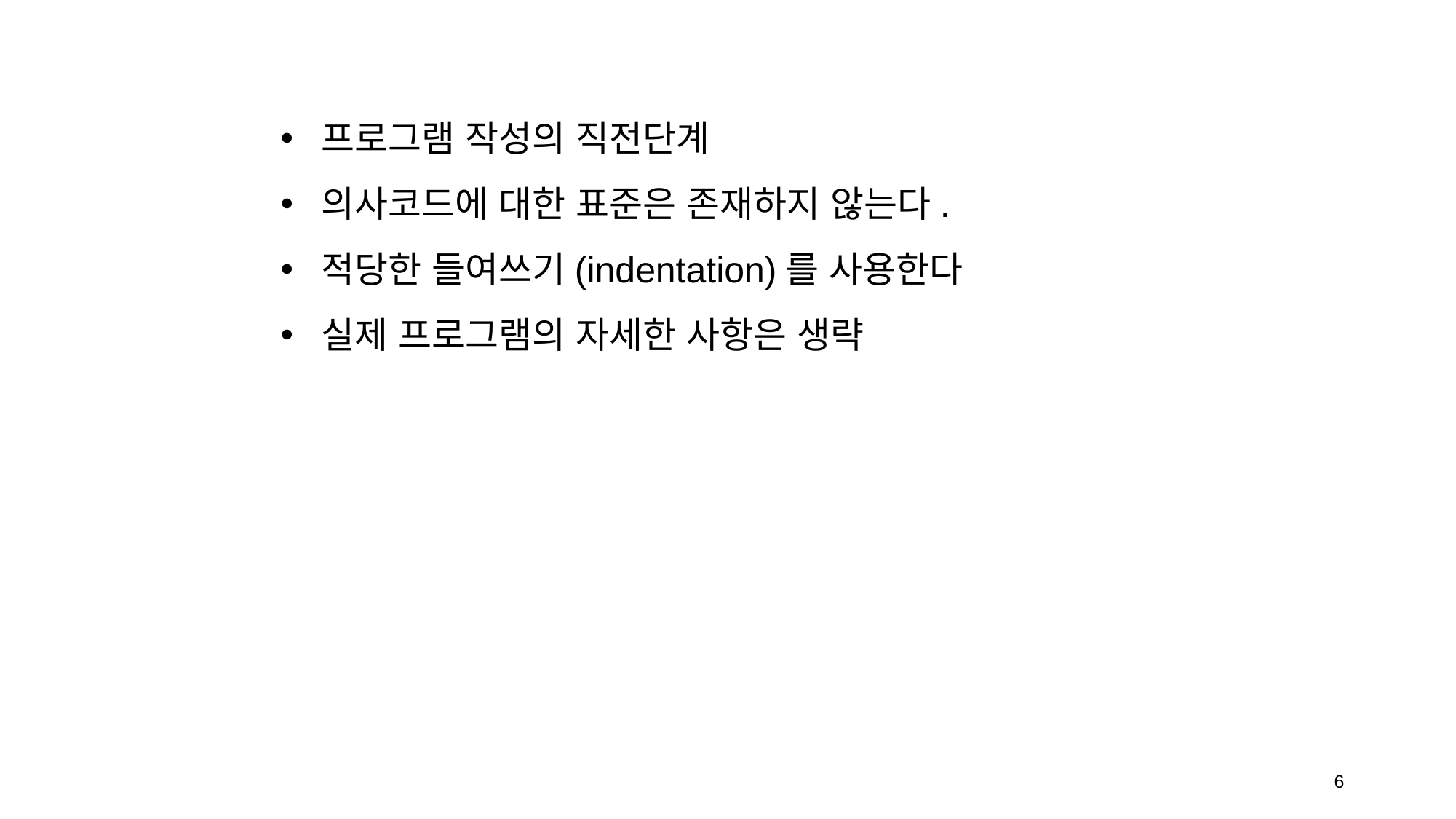

프로그램 작성의 직전단계
의사코드에 대한 표준은 존재하지 않는다.
적당한 들여쓰기(indentation)를 사용한다
실제 프로그램의 자세한 사항은 생략
6